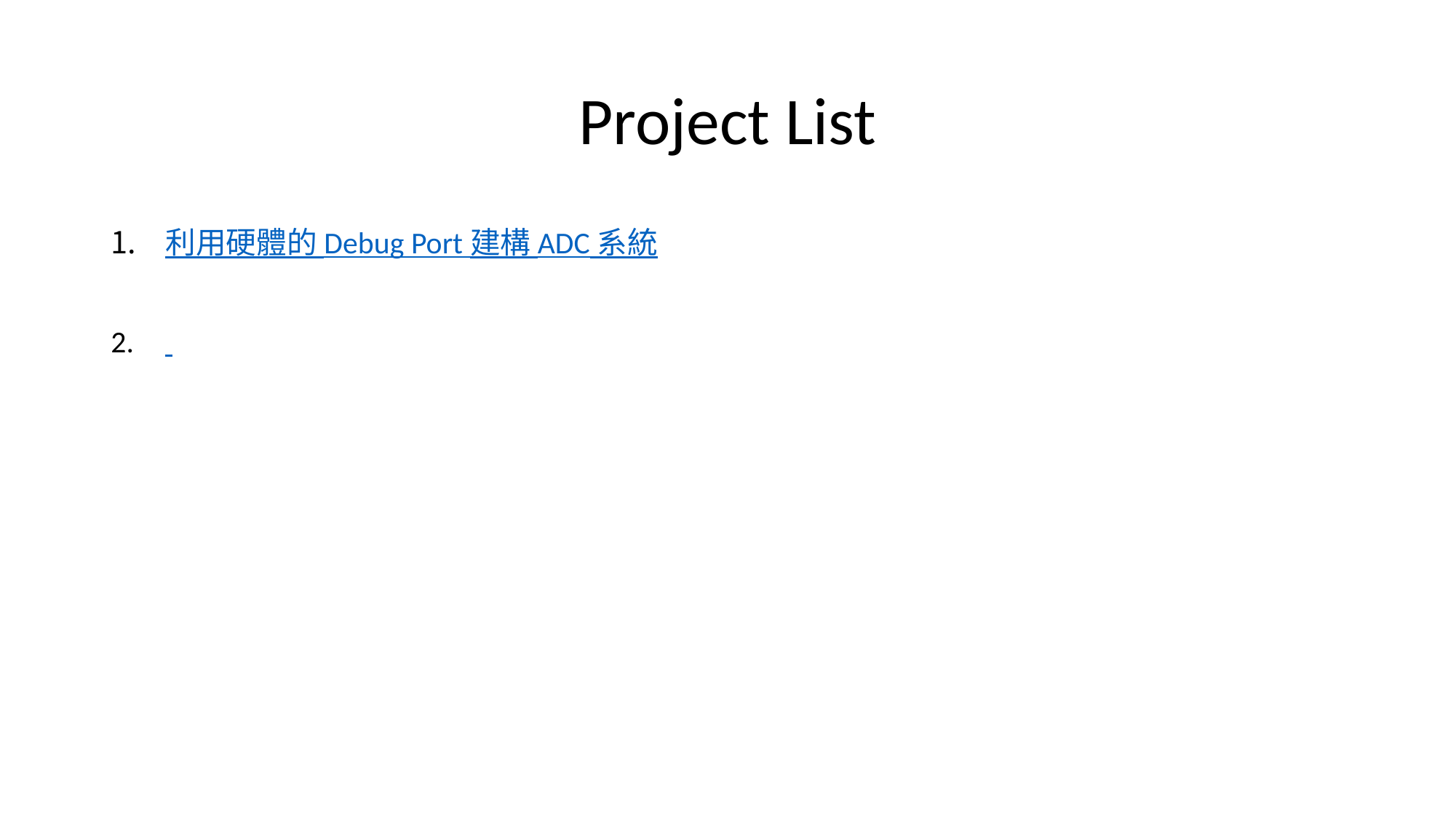

# Project List
利用硬體的 Debug Port 建構 ADC 系統